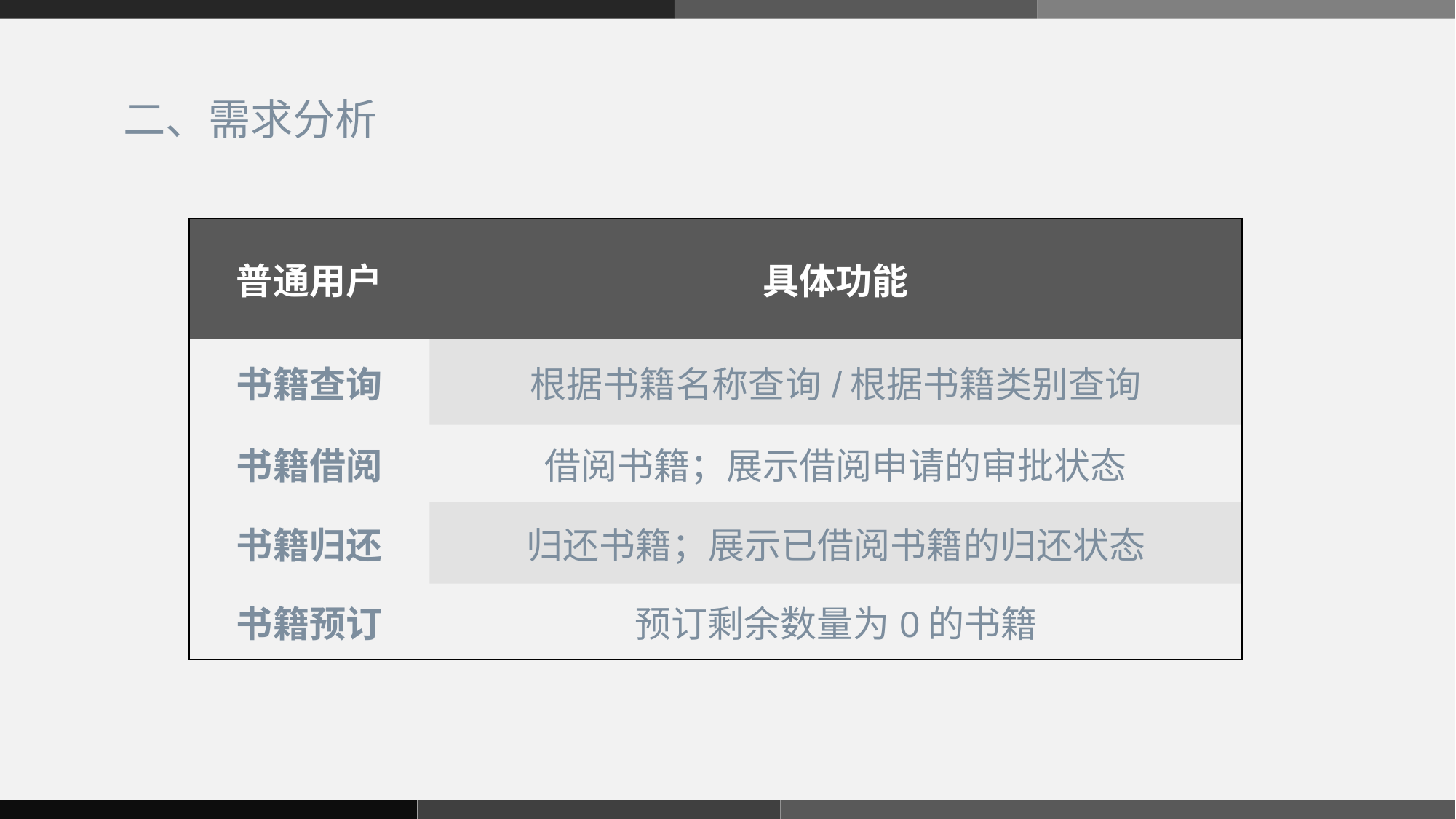

二、需求分析

| 普通用户 | 具体功能 |
| --- | --- |
| 书籍查询 | 根据书籍名称查询/根据书籍类别查询 |
| 书籍借阅 | 借阅书籍；展示借阅申请的审批状态 |
| 书籍归还 | 归还书籍；展示已借阅书籍的归还状态 |
| 书籍预订 | 预订剩余数量为0的书籍 |